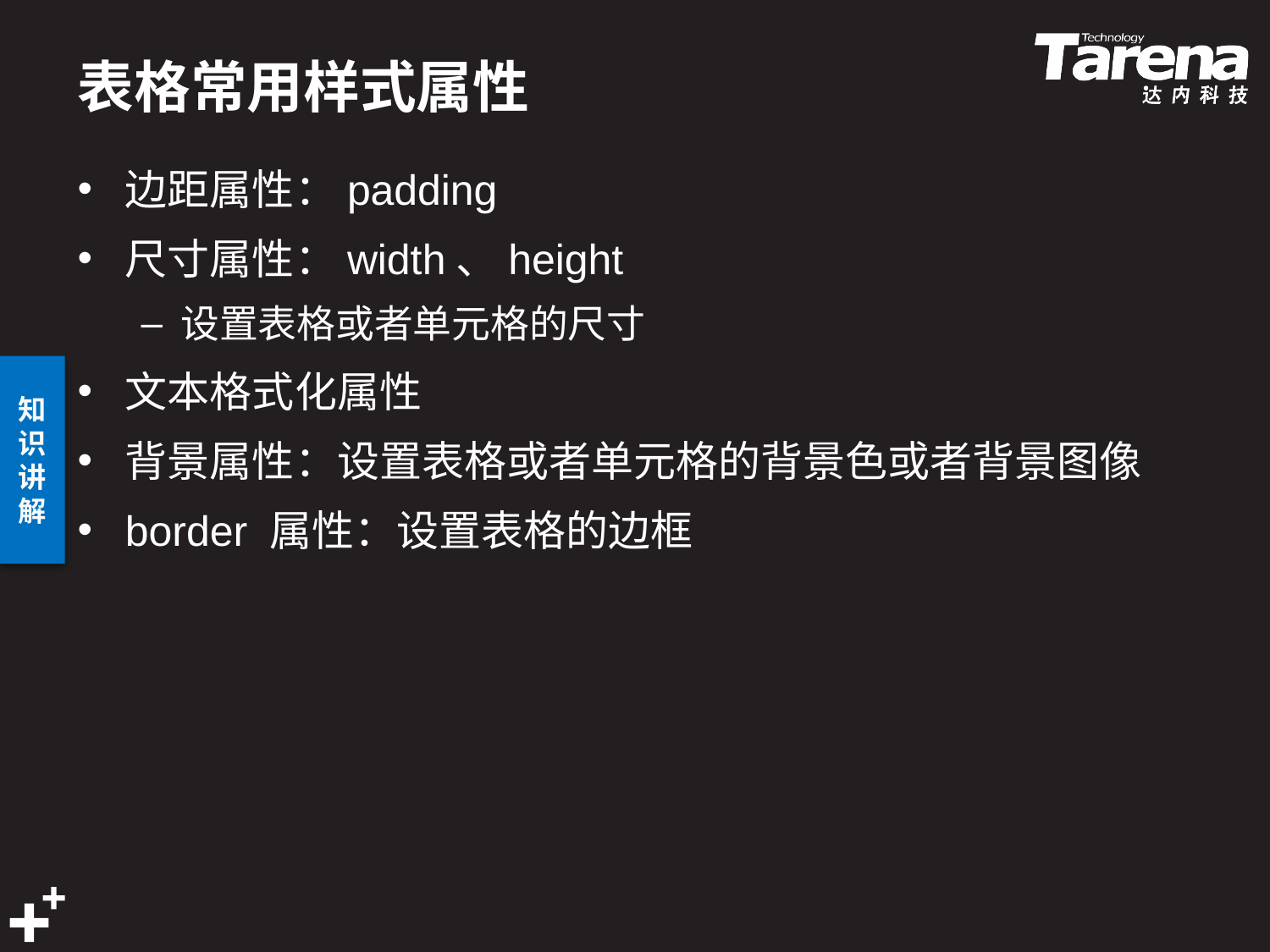

# 表格常用样式属性
边距属性：padding
尺寸属性：width、height
设置表格或者单元格的尺寸
文本格式化属性
背景属性：设置表格或者单元格的背景色或者背景图像
border 属性：设置表格的边框